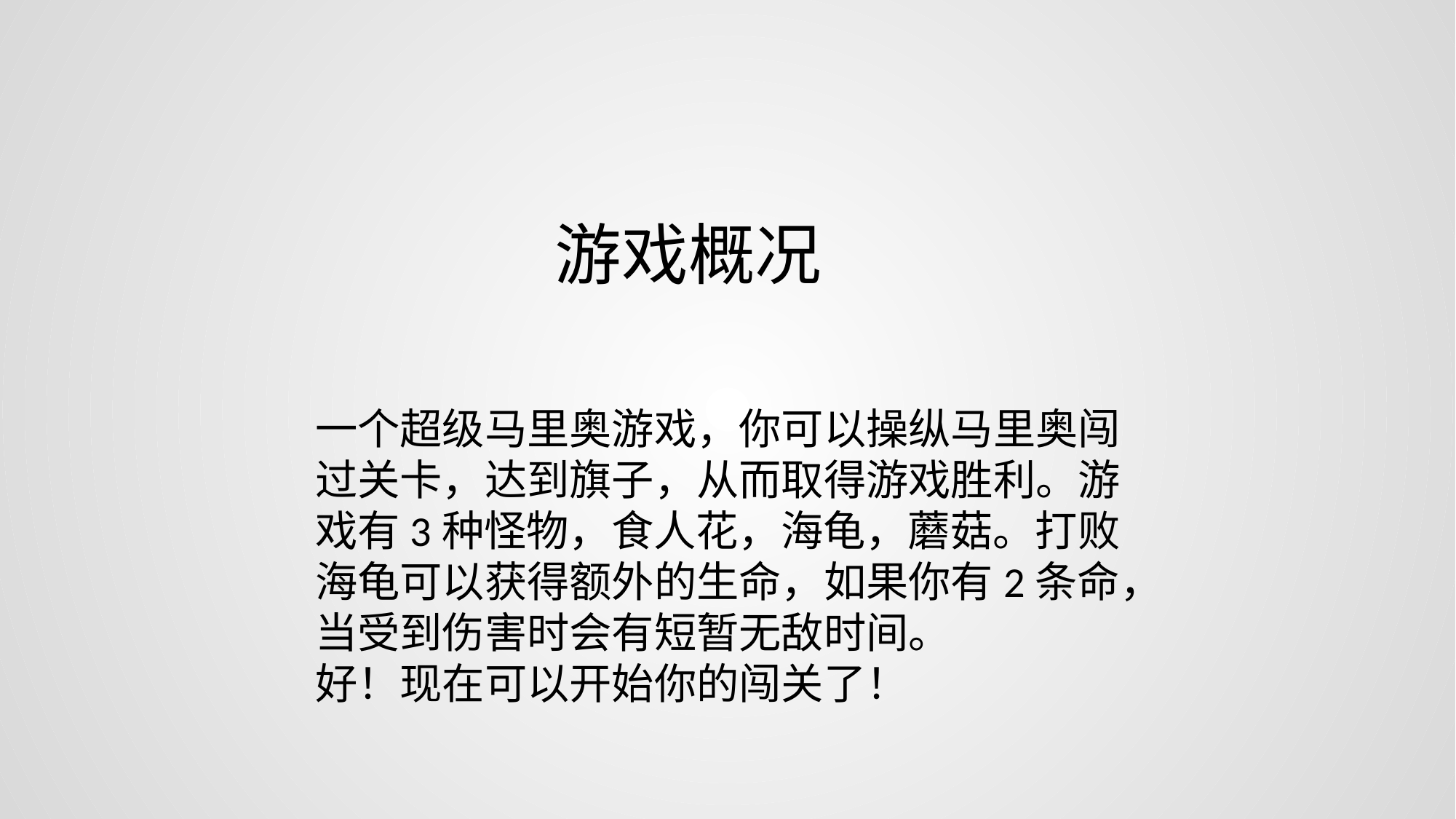

游戏概况
一个超级马里奥游戏，你可以操纵马里奥闯过关卡，达到旗子，从而取得游戏胜利。游戏有3种怪物，食人花，海龟，蘑菇。打败海龟可以获得额外的生命，如果你有2条命，当受到伤害时会有短暂无敌时间。
好！现在可以开始你的闯关了！